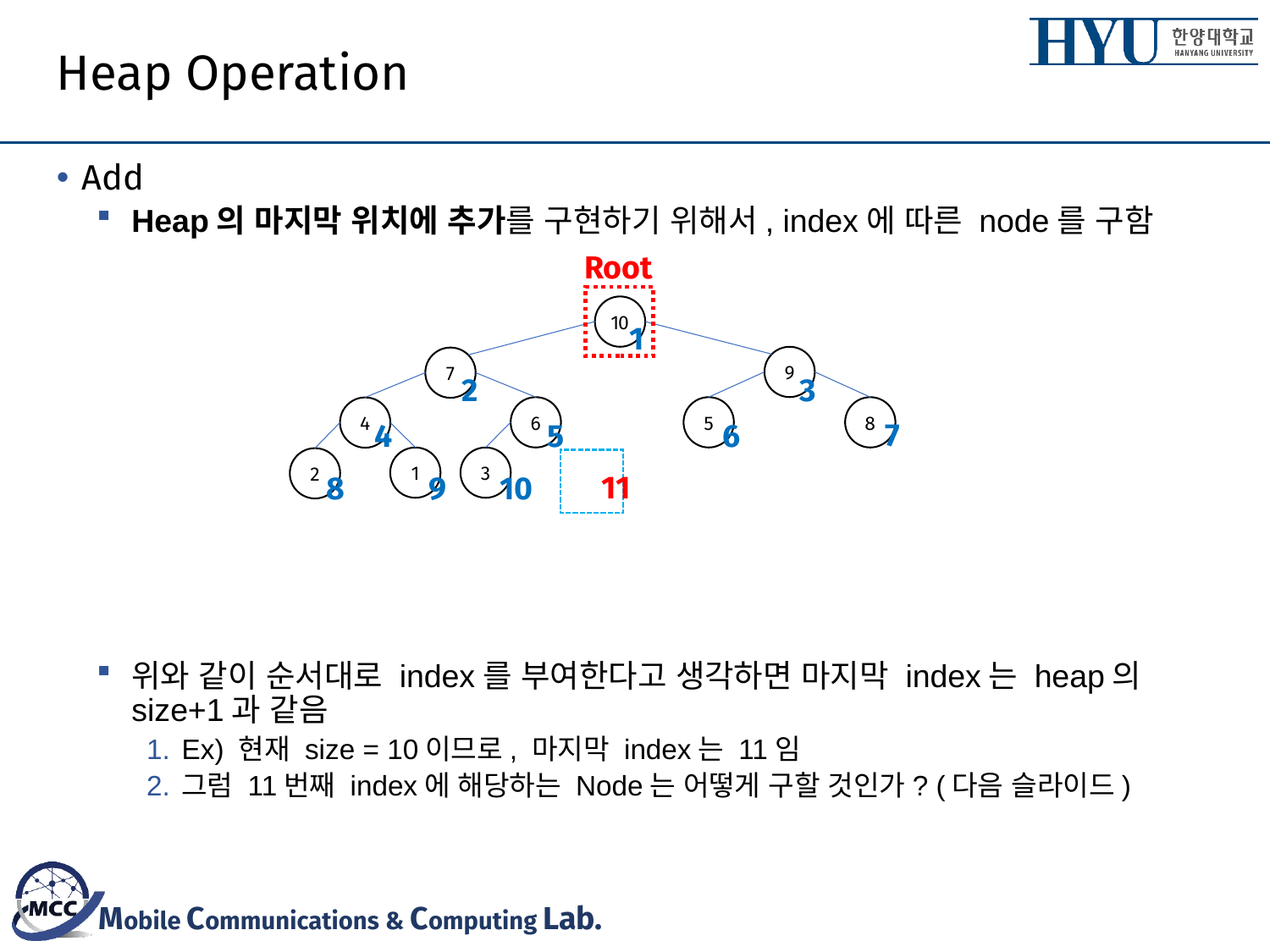

# Heap Operation

Add
Heap의 마지막 위치에 추가를 구현하기 위해서, index에 따른 node를 구함

위와 같이 순서대로 index를 부여한다고 생각하면 마지막 index는 heap의 size+1과 같음
Ex) 현재 size = 10이므로, 마지막 index는 11임
그럼 11번째 index에 해당하는 Node는 어떻게 구할 것인가? (다음 슬라이드)
Root

10
9
7
6
5
8
4
3
1
2
1
3
2
7
4
5
6

11
9
10
8